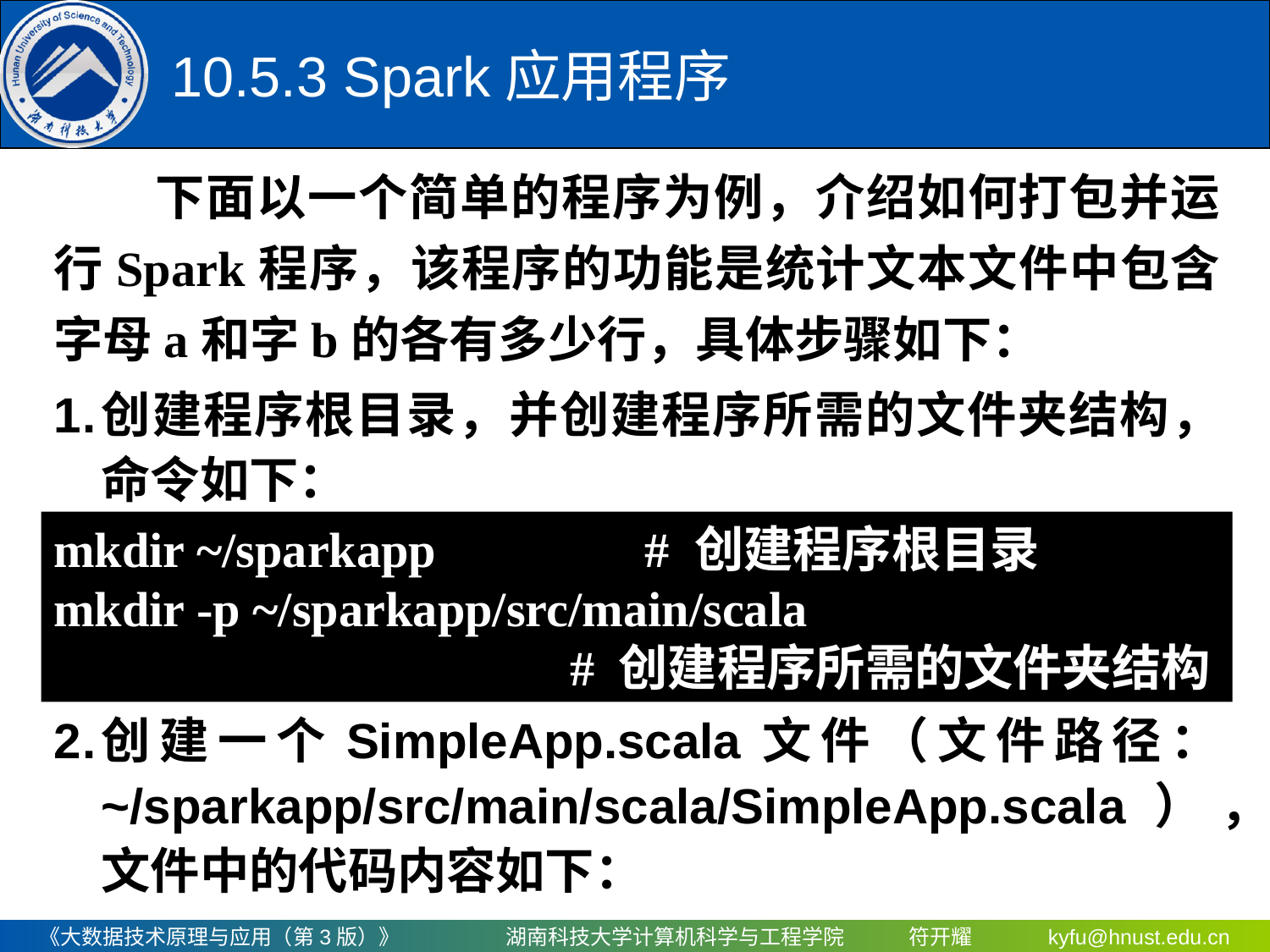

# 10.5.3 Spark应用程序
　　下面以一个简单的程序为例，介绍如何打包并运行Spark程序，该程序的功能是统计文本文件中包含字母a和字b的各有多少行，具体步骤如下：
创建程序根目录，并创建程序所需的文件夹结构，命令如下：

创建一个SimpleApp.scala文件（文件路径： ~/sparkapp/src/main/scala/SimpleApp.scala），文件中的代码内容如下：
mkdir ~/sparkapp                 # 创建程序根目录
mkdir -p ~/sparkapp/src/main/scala
　　　　　　　　　　 # 创建程序所需的文件夹结构